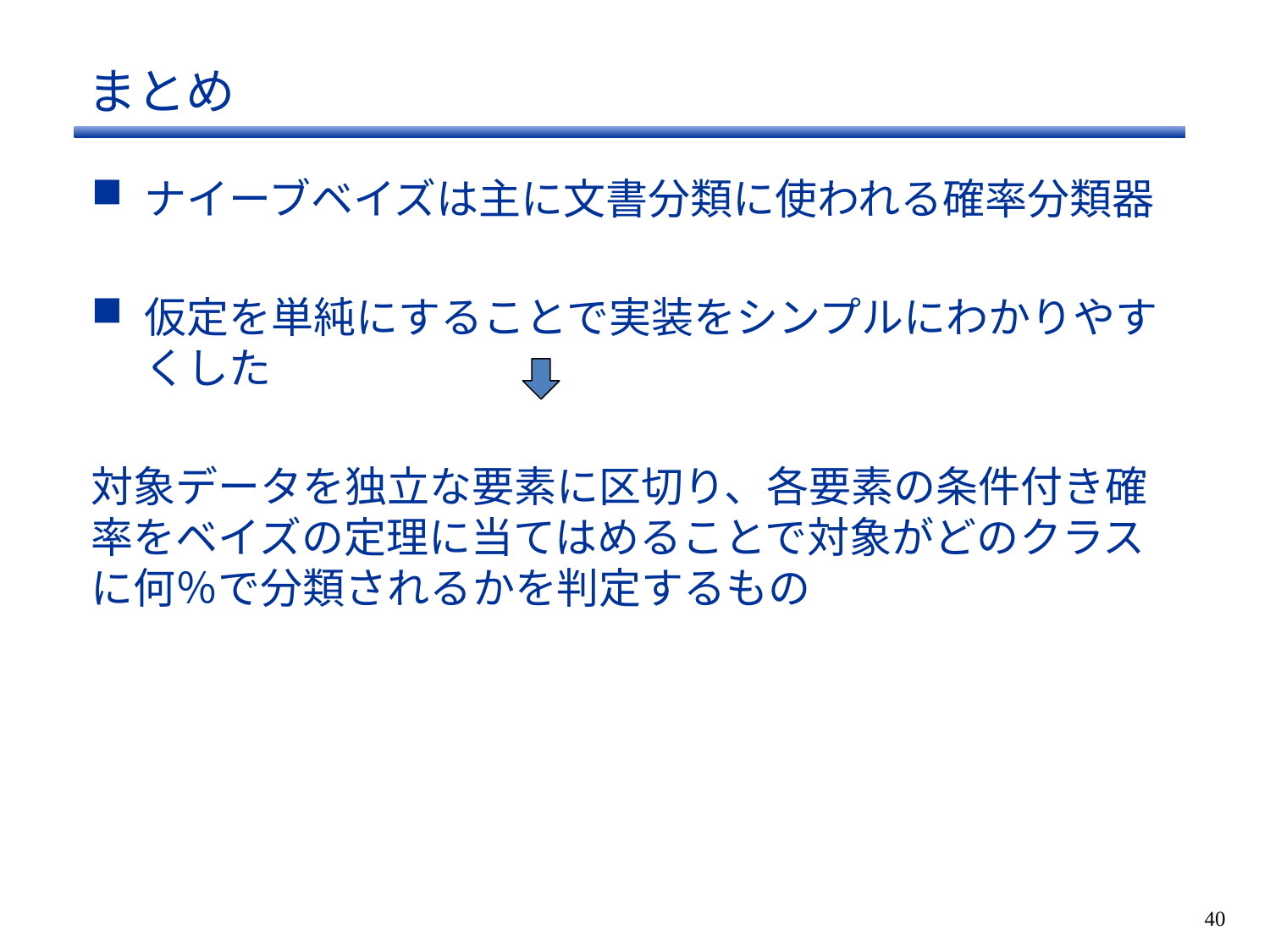

# まとめ
ナイーブベイズは主に文書分類に使われる確率分類器

仮定を単純にすることで実装をシンプルにわかりやすくした

対象データを独立な要素に区切り、各要素の条件付き確率をベイズの定理に当てはめることで対象がどのクラスに何％で分類されるかを判定するもの